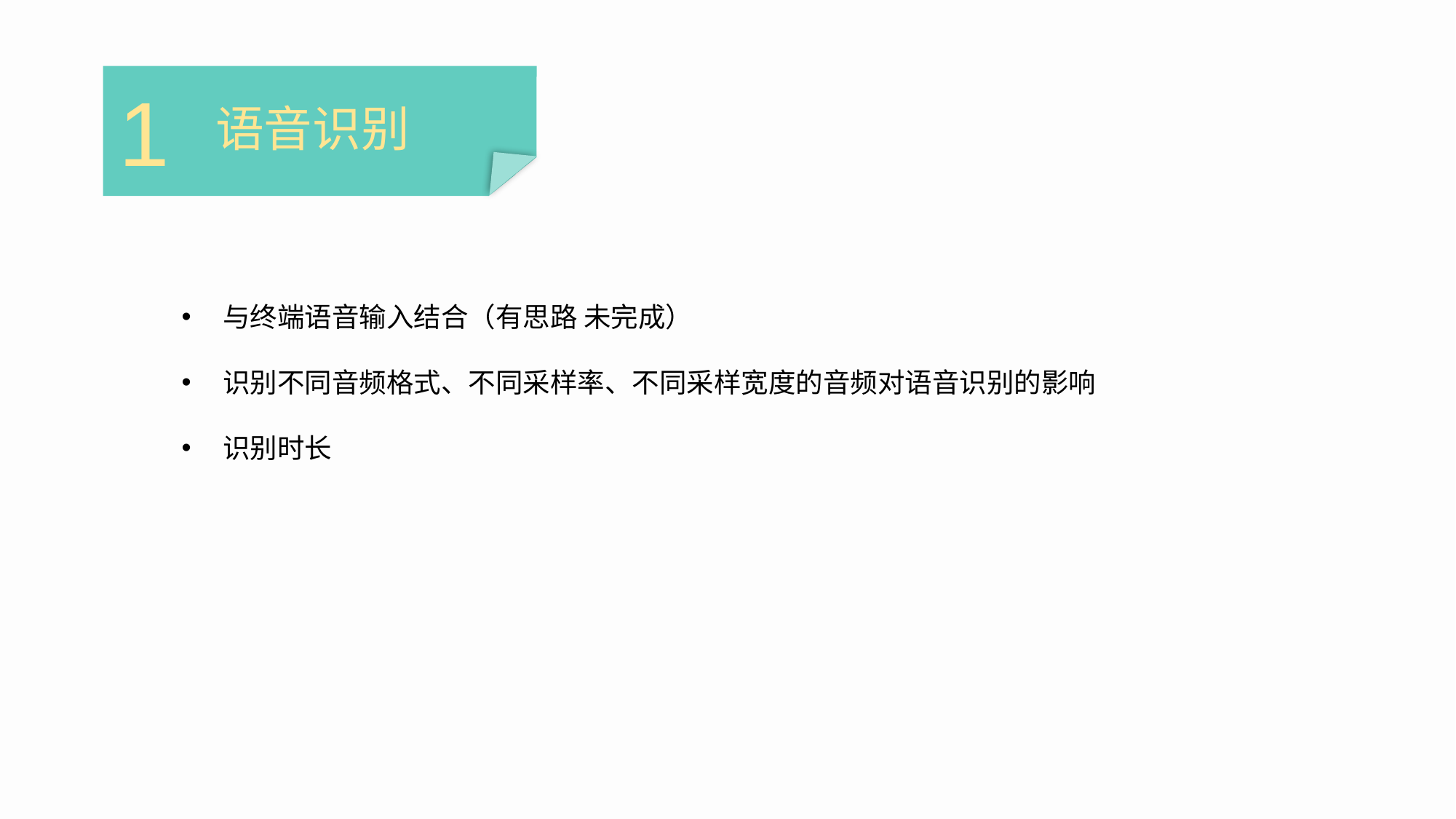

1
语音识别

与终端语音输入结合（有思路 未完成）
识别不同音频格式、不同采样率、不同采样宽度的音频对语音识别的影响
识别时长